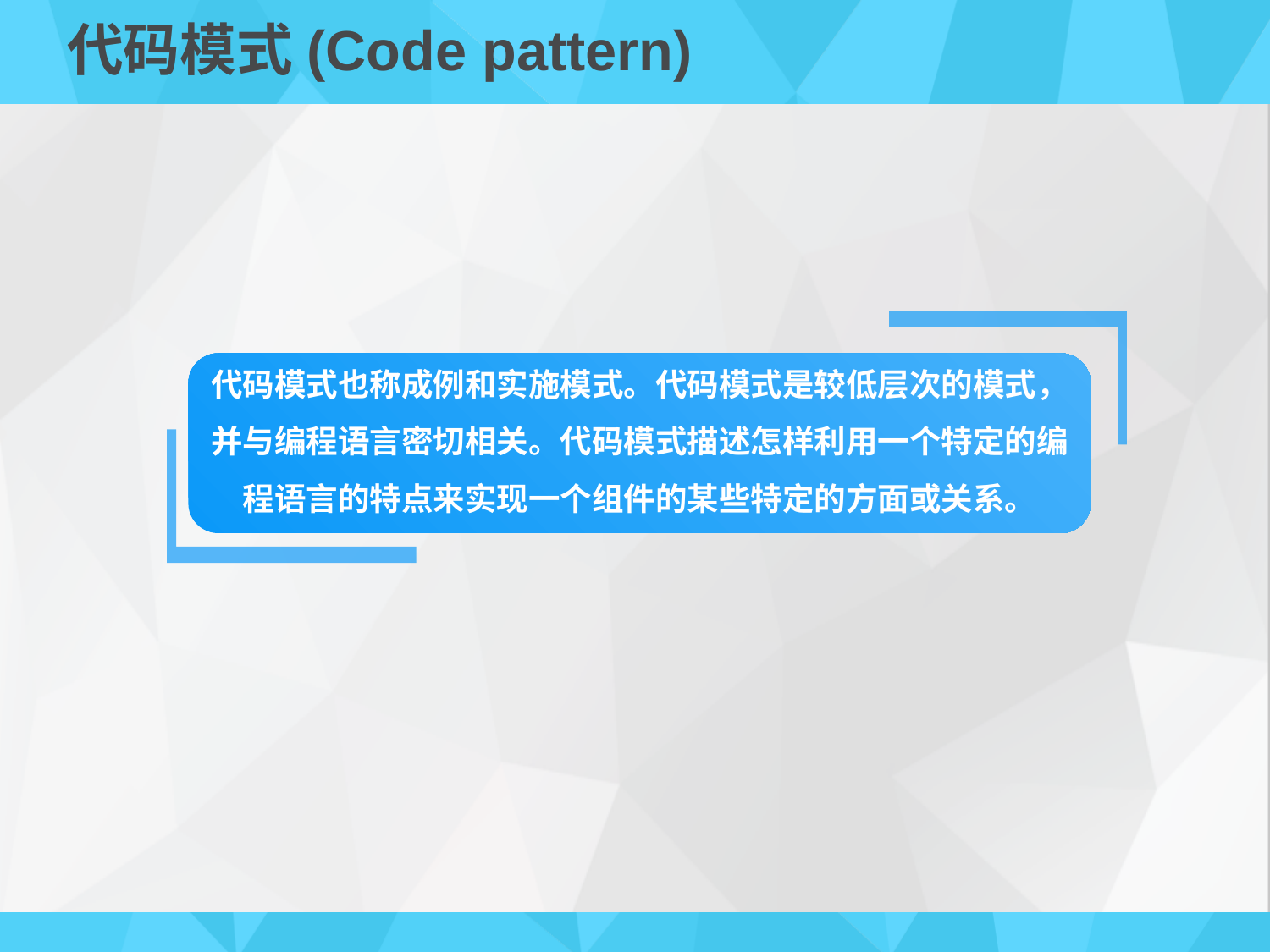

# 代码模式(Code pattern)

代码模式也称成例和实施模式。代码模式是较低层次的模式，
并与编程语言密切相关。代码模式描述怎样利用一个特定的编
程语言的特点来实现一个组件的某些特定的方面或关系。